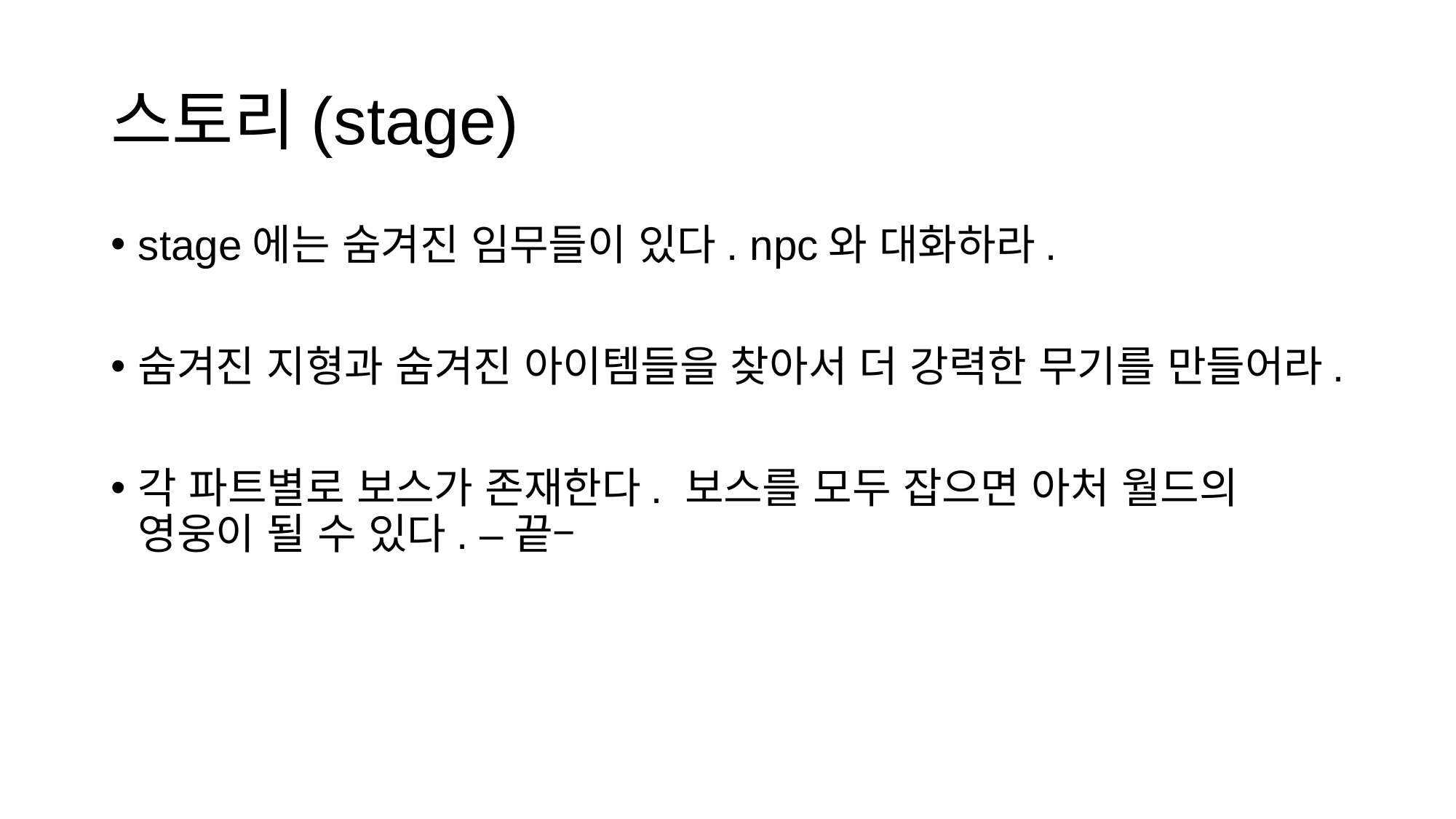

# 스토리(stage)
stage에는 숨겨진 임무들이 있다. npc와 대화하라.

숨겨진 지형과 숨겨진 아이템들을 찾아서 더 강력한 무기를 만들어라.

각 파트별로 보스가 존재한다. 보스를 모두 잡으면 아처 월드의 영웅이 될 수 있다. –끝–